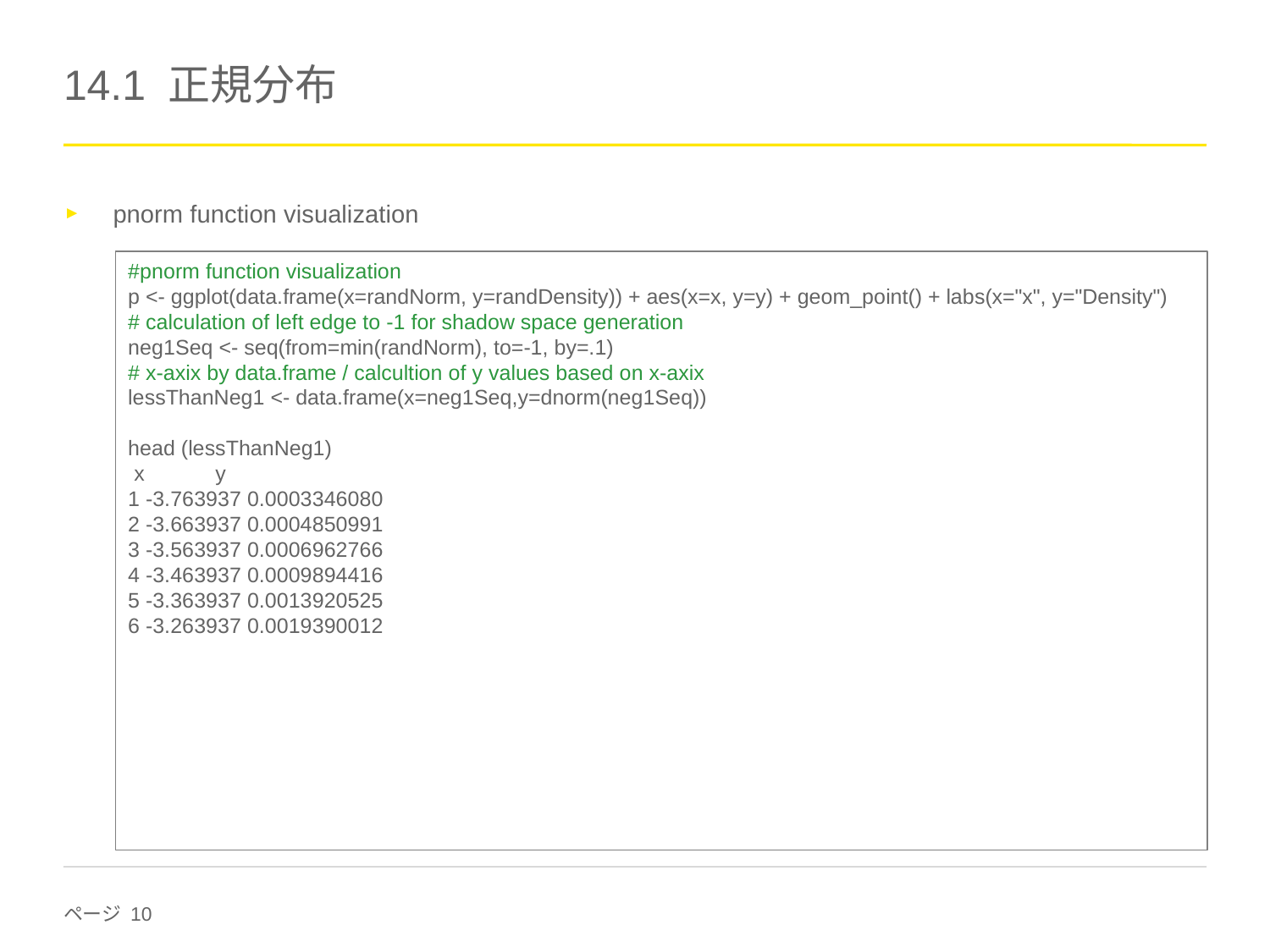

# 14.1 正規分布
pnorm function visualization
#pnorm function visualization
p <- ggplot(data.frame(x=randNorm, y=randDensity)) + aes(x=x, y=y) + geom_point() + labs(x="x", y="Density")
# calculation of left edge to -1 for shadow space generation
neg1Seq <- seq(from=min(randNorm), to=-1, by=.1)
# x-axix by data.frame / calcultion of y values based on x-axix
lessThanNeg1 <- data.frame(x=neg1Seq,y=dnorm(neg1Seq))

head (lessThanNeg1)
 x            y
1 -3.763937 0.0003346080
2 -3.663937 0.0004850991
3 -3.563937 0.0006962766
4 -3.463937 0.0009894416
5 -3.363937 0.0013920525
6 -3.263937 0.0019390012